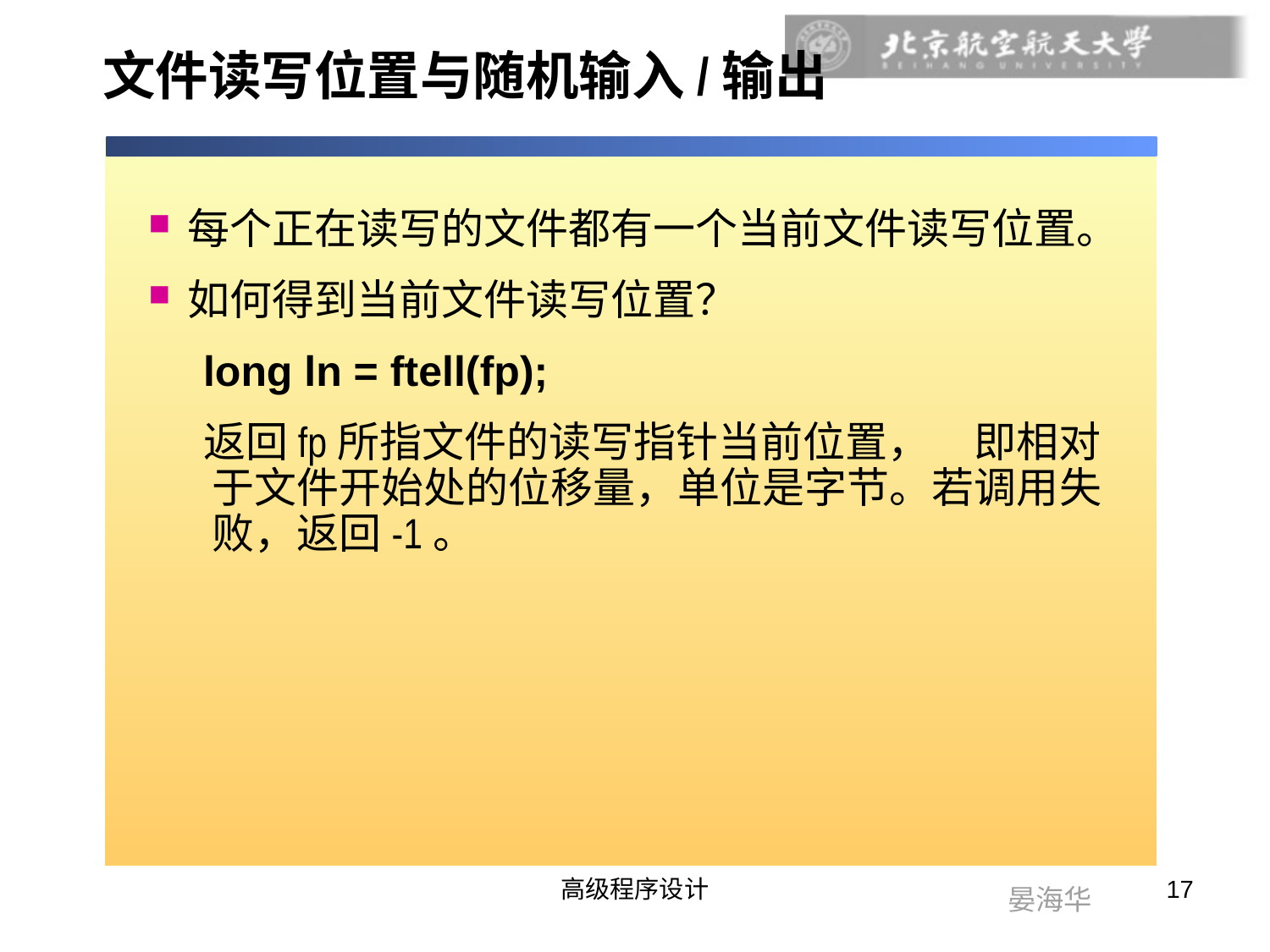

# 文件读写位置与随机输入/输出
每个正在读写的文件都有一个当前文件读写位置。
如何得到当前文件读写位置？
long ln = ftell(fp);
返回fp所指文件的读写指针当前位置，	即相对于文件开始处的位移量，单位是字节。若调用失败，返回-1。
高级程序设计
17